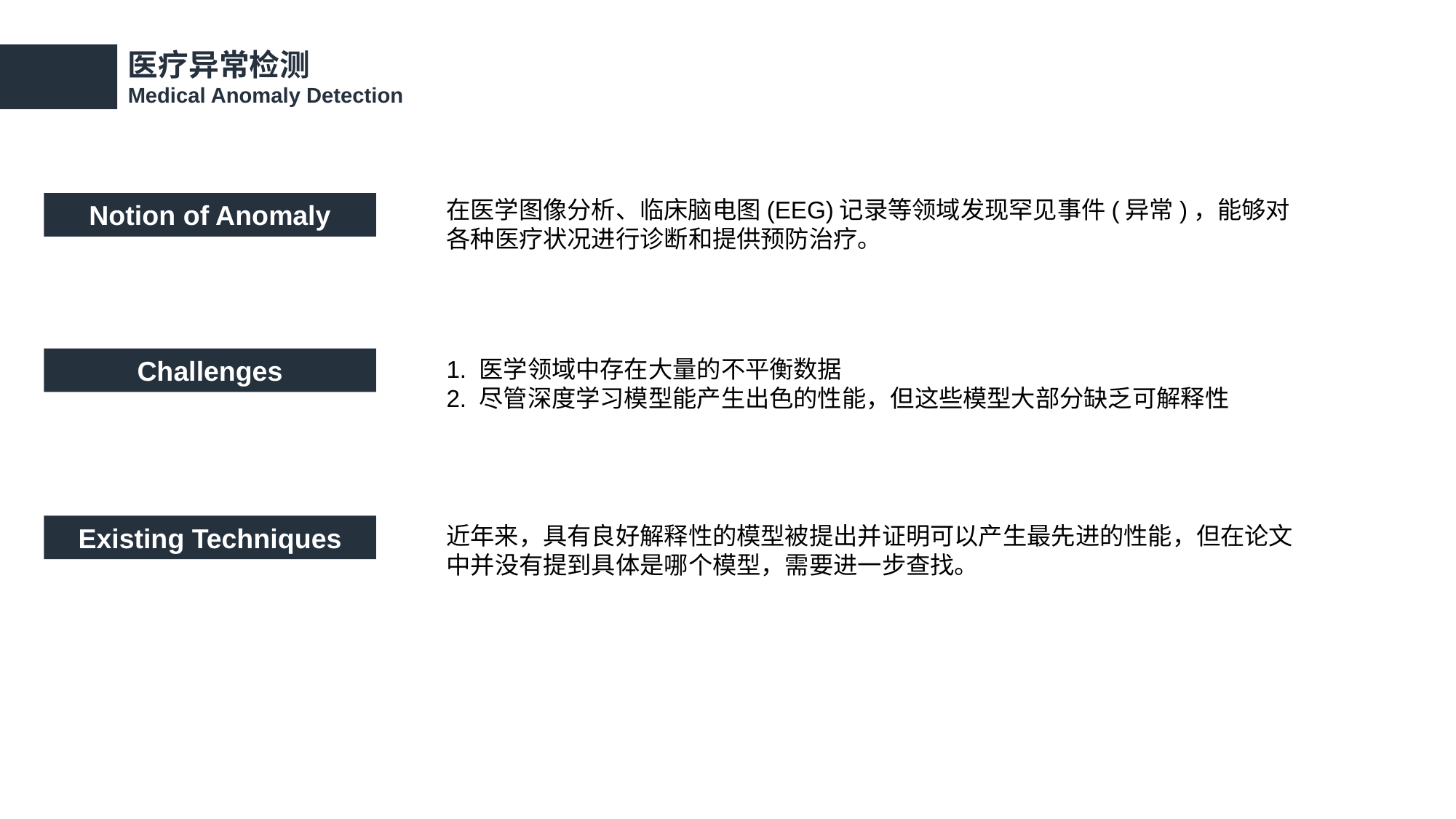

医疗异常检测
Medical Anomaly Detection

在医学图像分析、临床脑电图(EEG)记录等领域发现罕见事件(异常)，能够对各种医疗状况进行诊断和提供预防治疗。
Notion of Anomaly
Challenges
1. 医学领域中存在大量的不平衡数据
2. 尽管深度学习模型能产生出色的性能，但这些模型大部分缺乏可解释性
Existing Techniques
近年来，具有良好解释性的模型被提出并证明可以产生最先进的性能，但在论文中并没有提到具体是哪个模型，需要进一步查找。